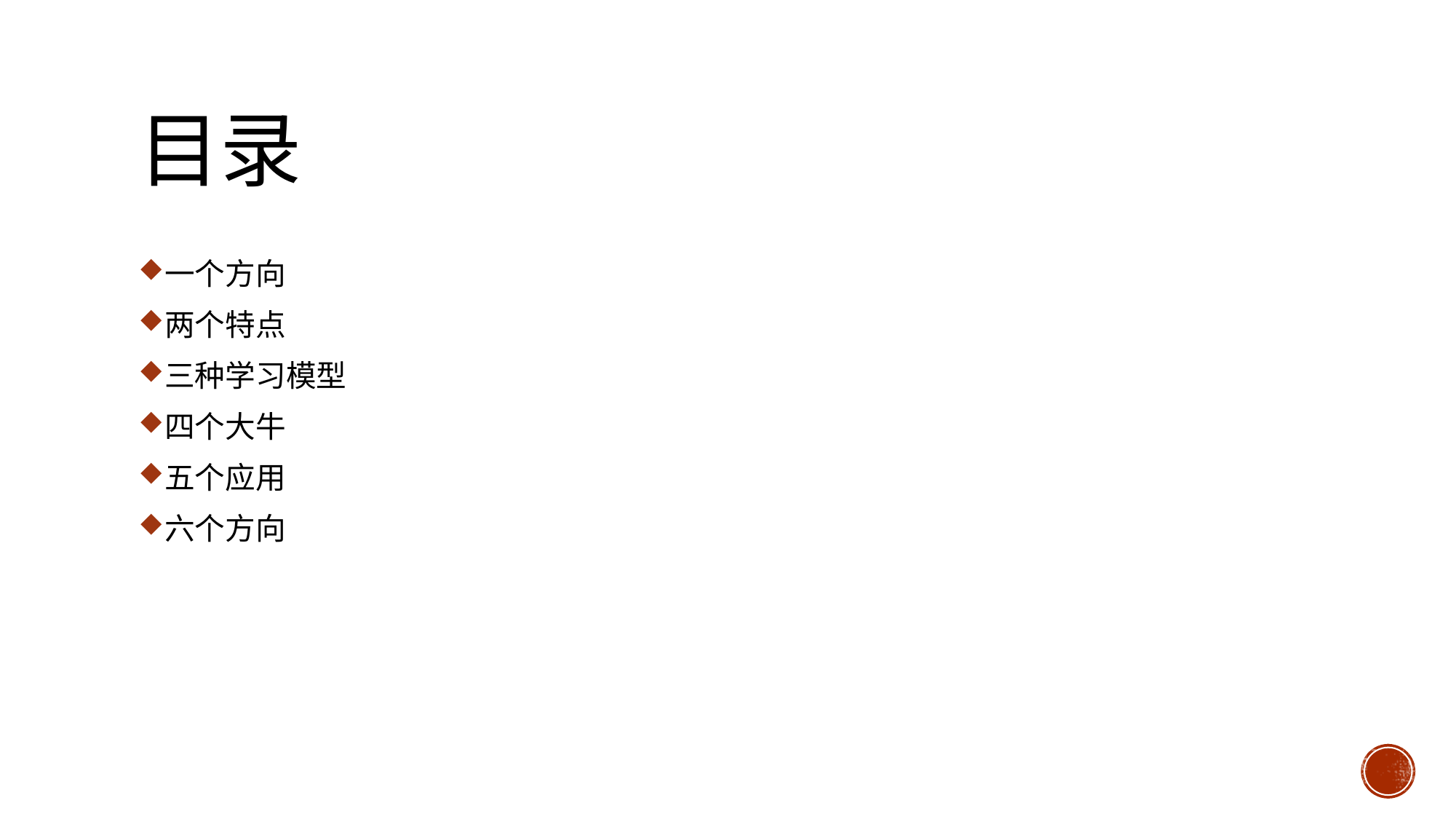

# 目录
一个方向
两个特点
三种学习模型
四个大牛
五个应用
六个方向